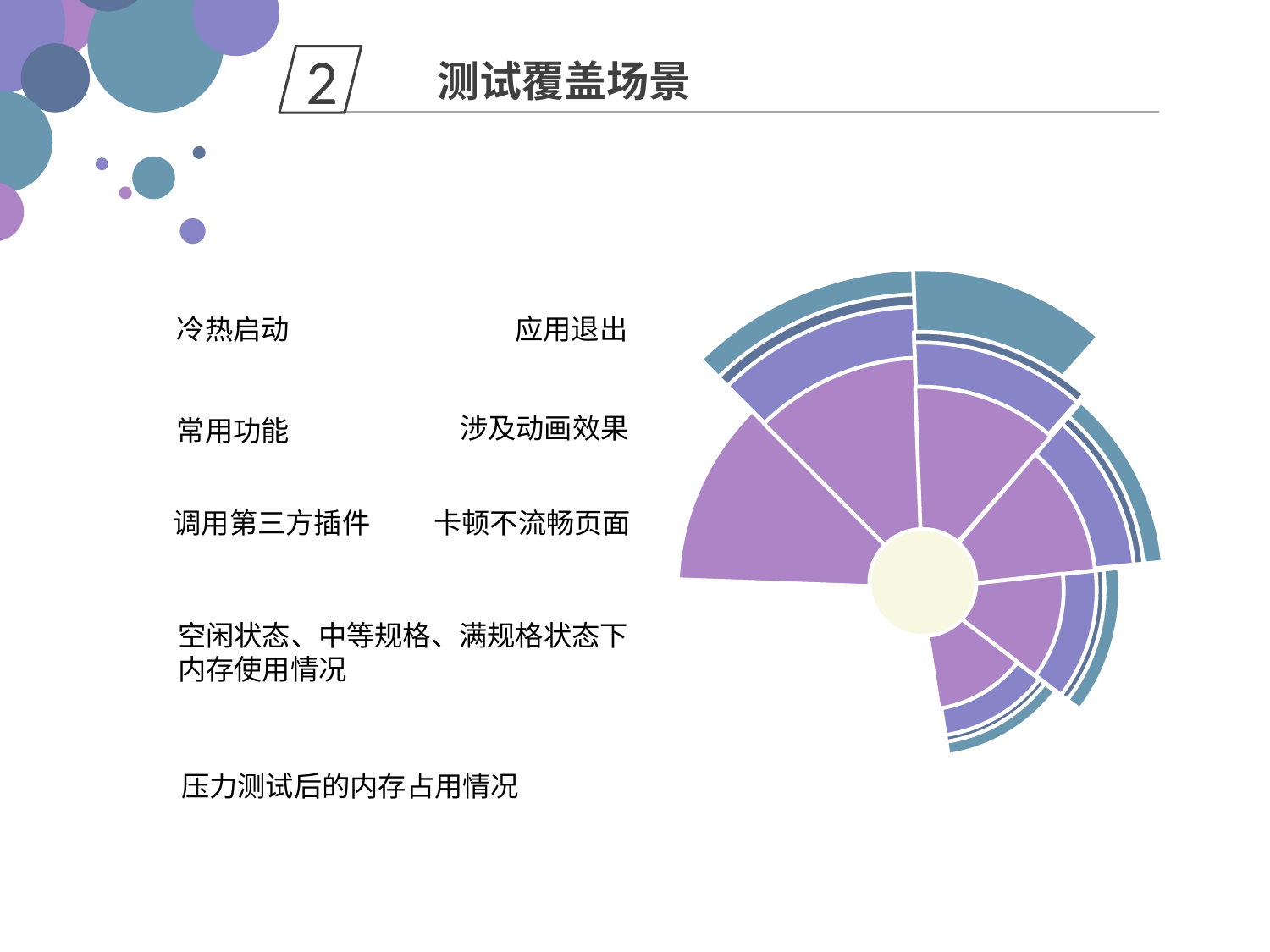

2
测试覆盖场景

冷热启动
应用退出

涉及动画效果
常用功能

调用第三方插件
卡顿不流畅页面

空闲状态、中等规格、满规格状态下
内存使用情况
压力测试后的内存占用情况